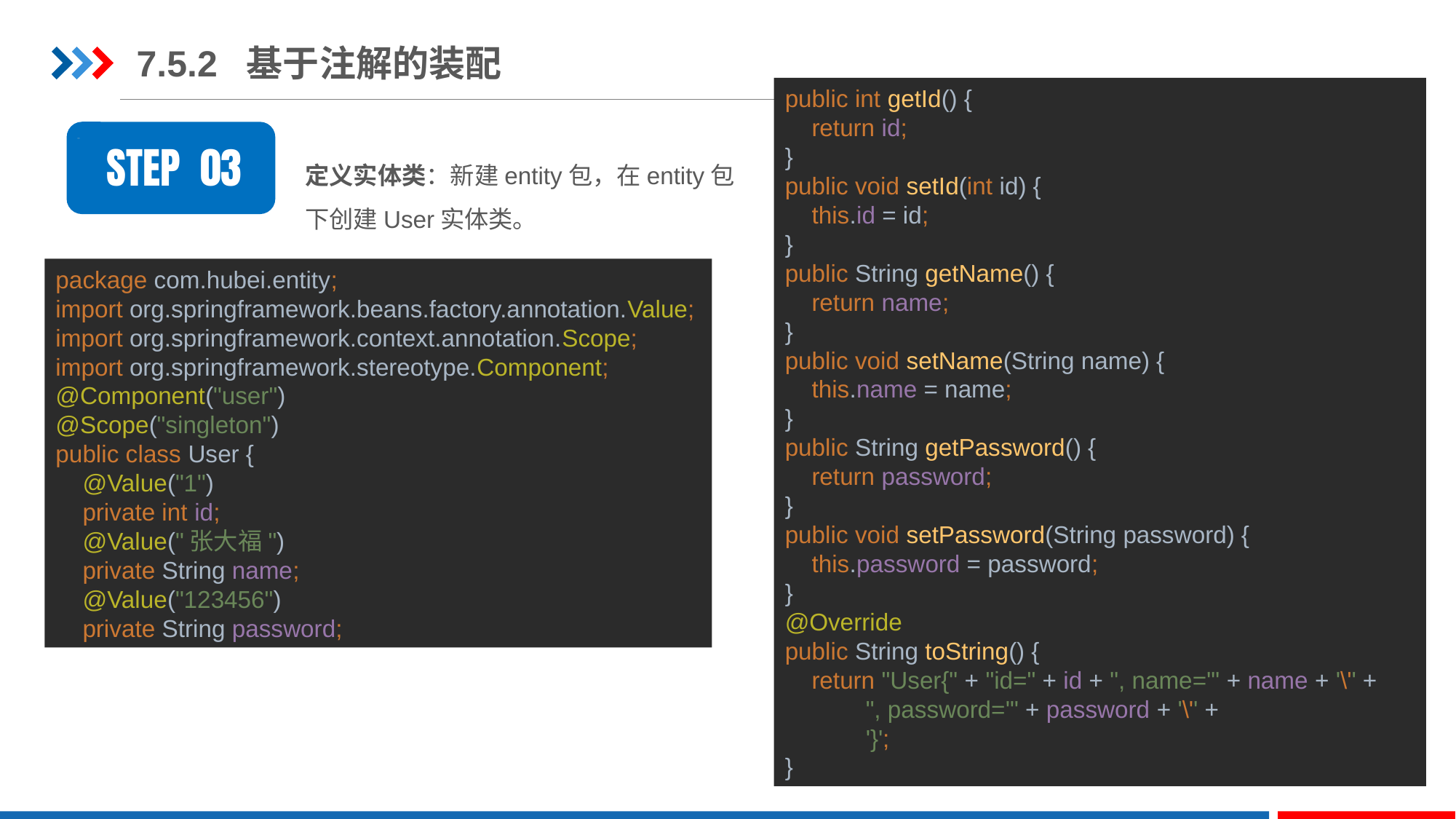

7.5.2  基于注解的装配
public int getId() {
    return id;
}
public void setId(int id) {
    this.id = id;
}
public String getName() {
    return name;
}
public void setName(String name) {
    this.name = name;
}
public String getPassword() {
    return password;
}
public void setPassword(String password) {
    this.password = password;
}
@Override
public String toString() {
    return "User{" + "id=" + id + ", name='" + name + '\'' +
            ", password='" + password + '\'' +
            '}';
}

STEP  03
定义实体类：新建entity包，在entity包下创建User实体类。
package com.hubei.entity;
import org.springframework.beans.factory.annotation.Value;
import org.springframework.context.annotation.Scope;
import org.springframework.stereotype.Component;
@Component("user")
@Scope("singleton")
public class User {
    @Value("1")
    private int id;
    @Value("张大福")
    private String name;
    @Value("123456")
    private String password;